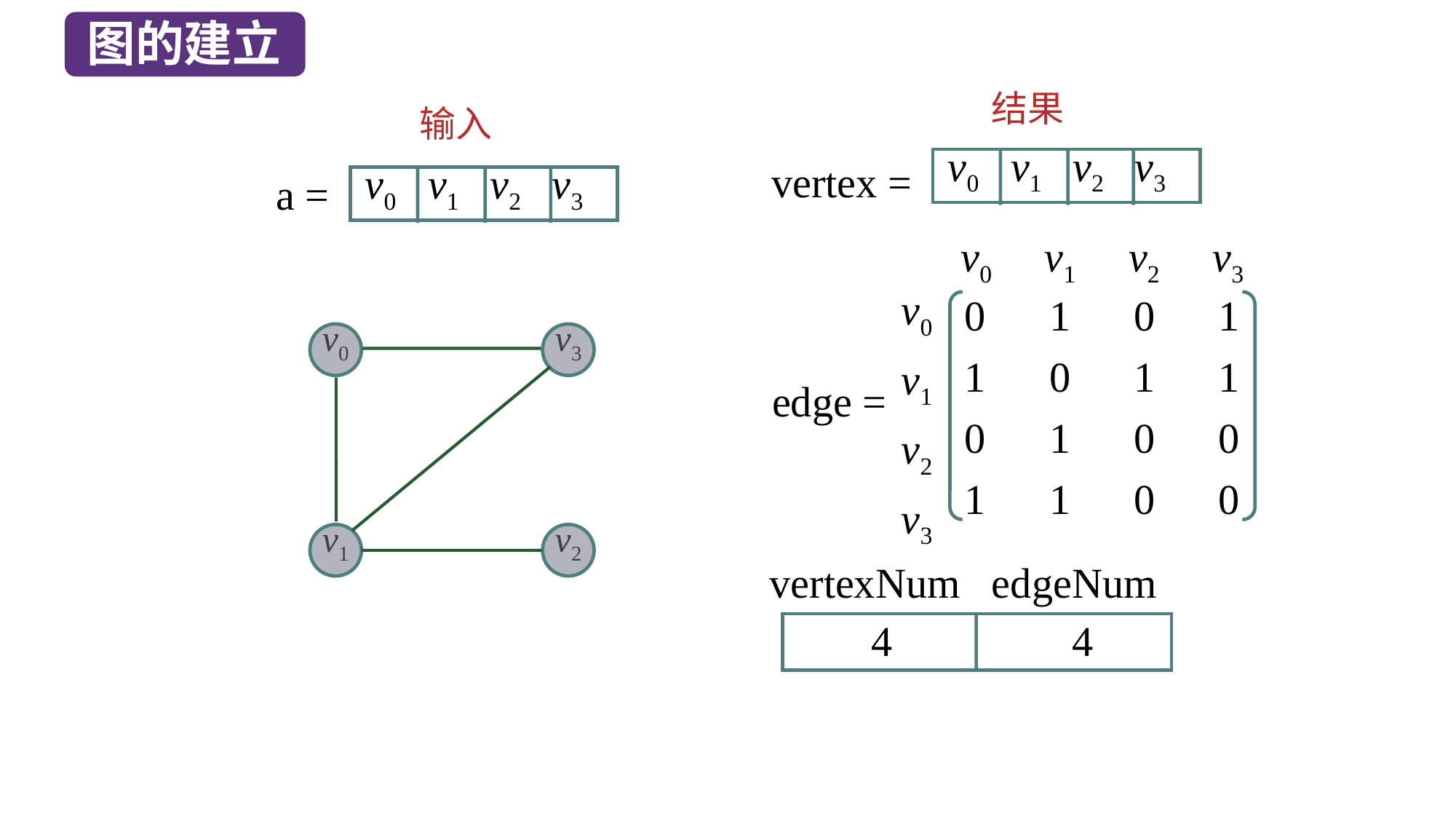

图的建立

结果
输入
a =
v0   v1     v2     v3

v0   v1     v2     v3

vertex =
v0     v1     v2     v3
v0
v1
v2
v3
0      1      0      1
1      0      1      1
0      1      0      0
1      1      0      0

edge =
v0
v3

v1
v2

vertexNum   edgeNum
       4                 4